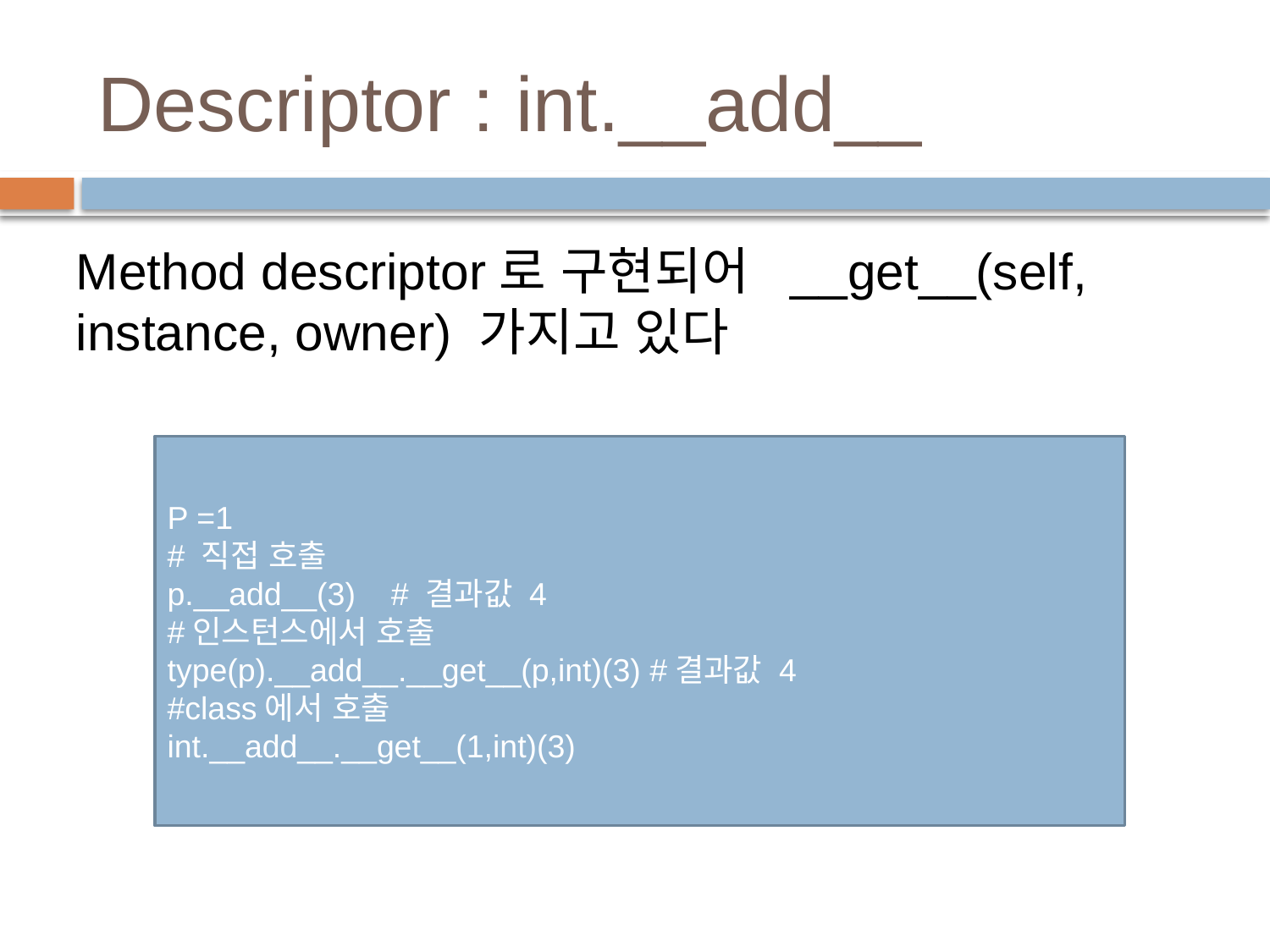

# Descriptor : int.__add__
Method descriptor로 구현되어  __get__(self, instance, owner) 가지고 있다

P =1
# 직접 호출
p.__add__(3)    # 결과값 4
#인스턴스에서 호출
type(p).__add__.__get__(p,int)(3) #결과값 4
#class에서 호출
int.__add__.__get__(1,int)(3)